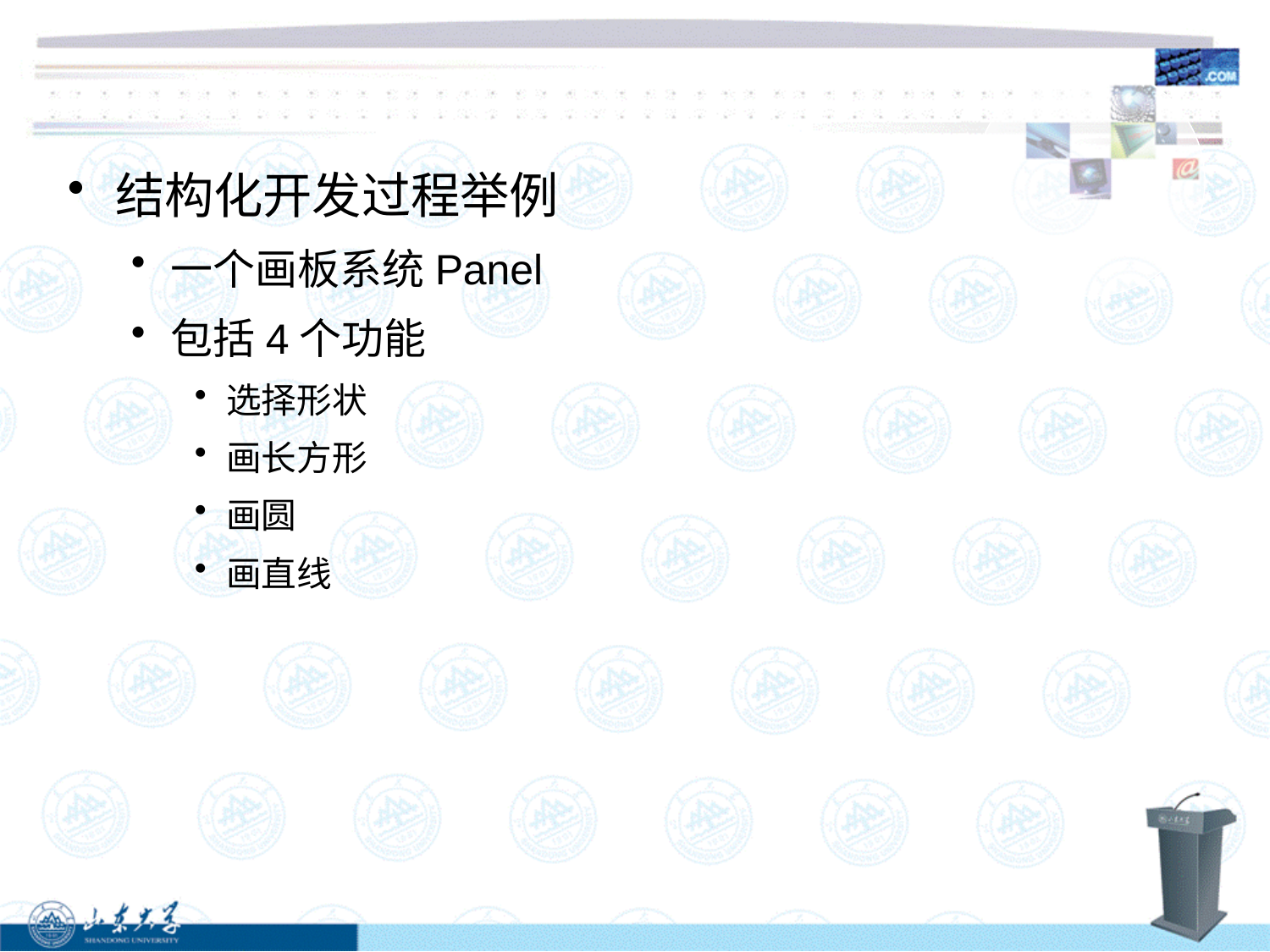

#
结构化开发过程举例
一个画板系统Panel
包括4个功能
选择形状
画长方形
画圆
画直线